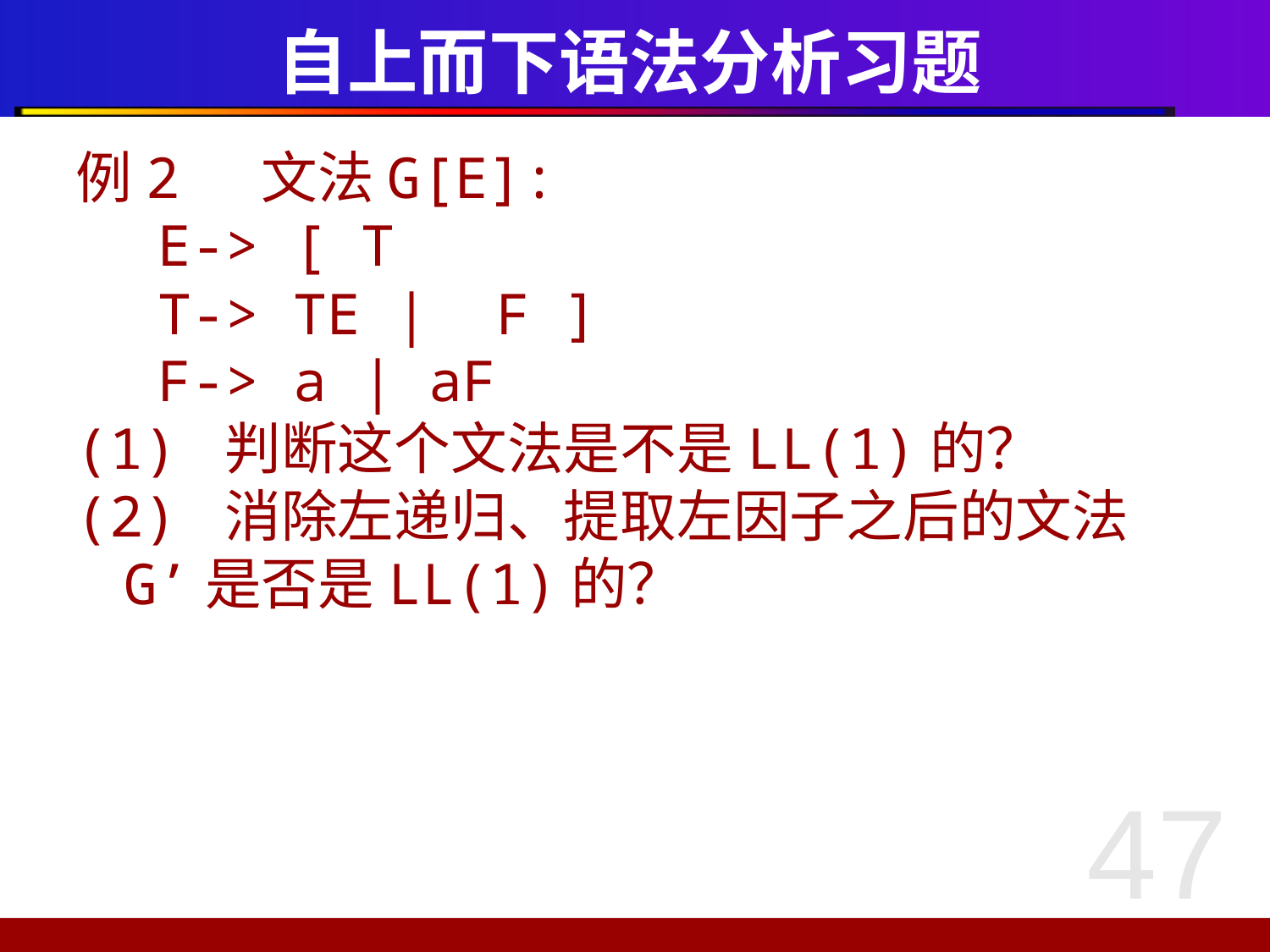

# 自上而下语法分析习题
例2  文法G[E]:
	 E-> [ T
	 T-> TE |  F ]
	 F-> a | aF
(1) 判断这个文法是不是LL(1)的？
(2) 消除左递归、提取左因子之后的文法G’是否是LL(1)的？
47